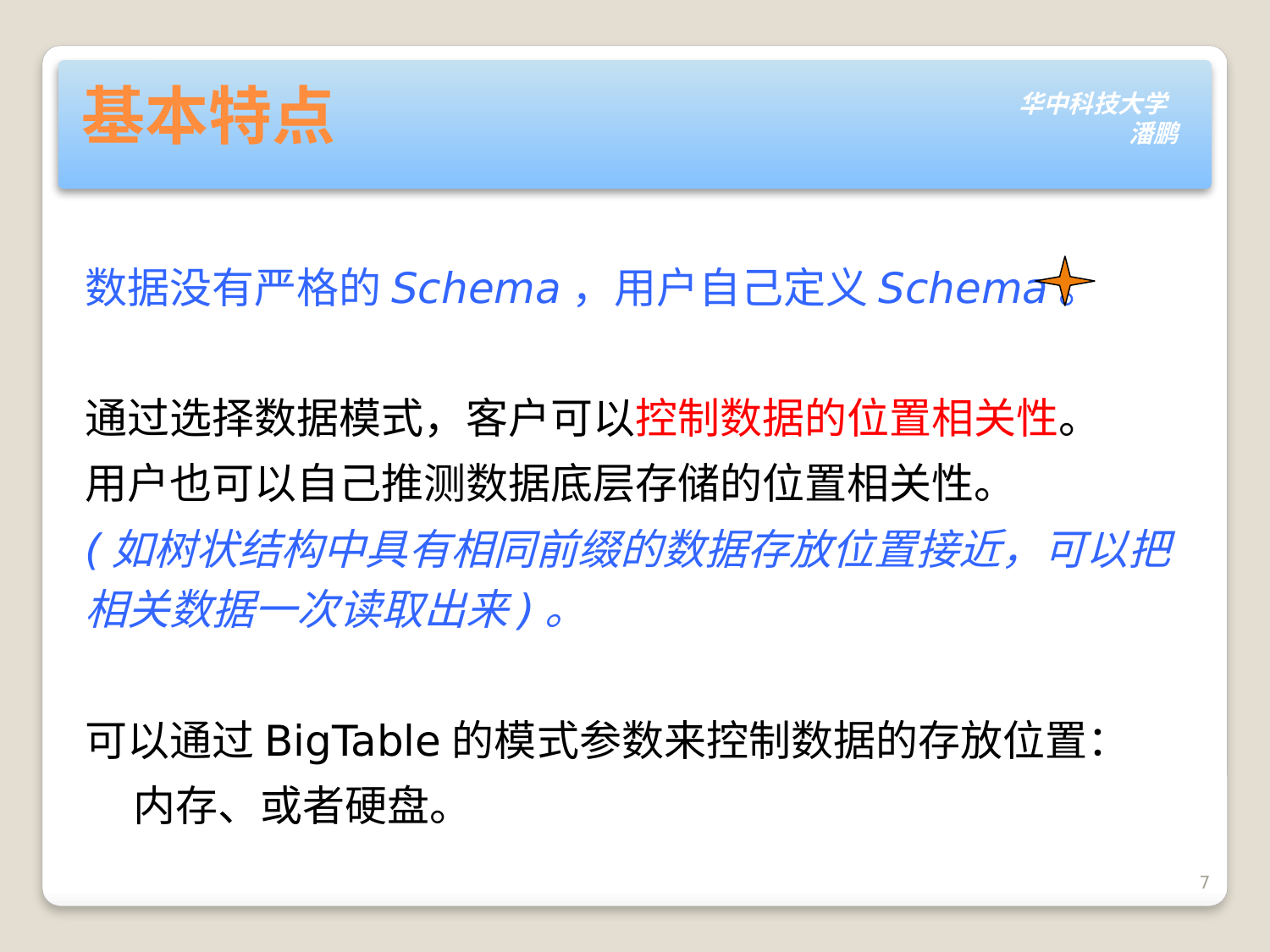

# 基本特点
数据没有严格的Schema，用户自己定义Schema。

通过选择数据模式，客户可以控制数据的位置相关性。
用户也可以自己推测数据底层存储的位置相关性。
(如树状结构中具有相同前缀的数据存放位置接近，可以把相关数据一次读取出来)。

可以通过BigTable的模式参数来控制数据的存放位置：
    内存、或者硬盘。

7